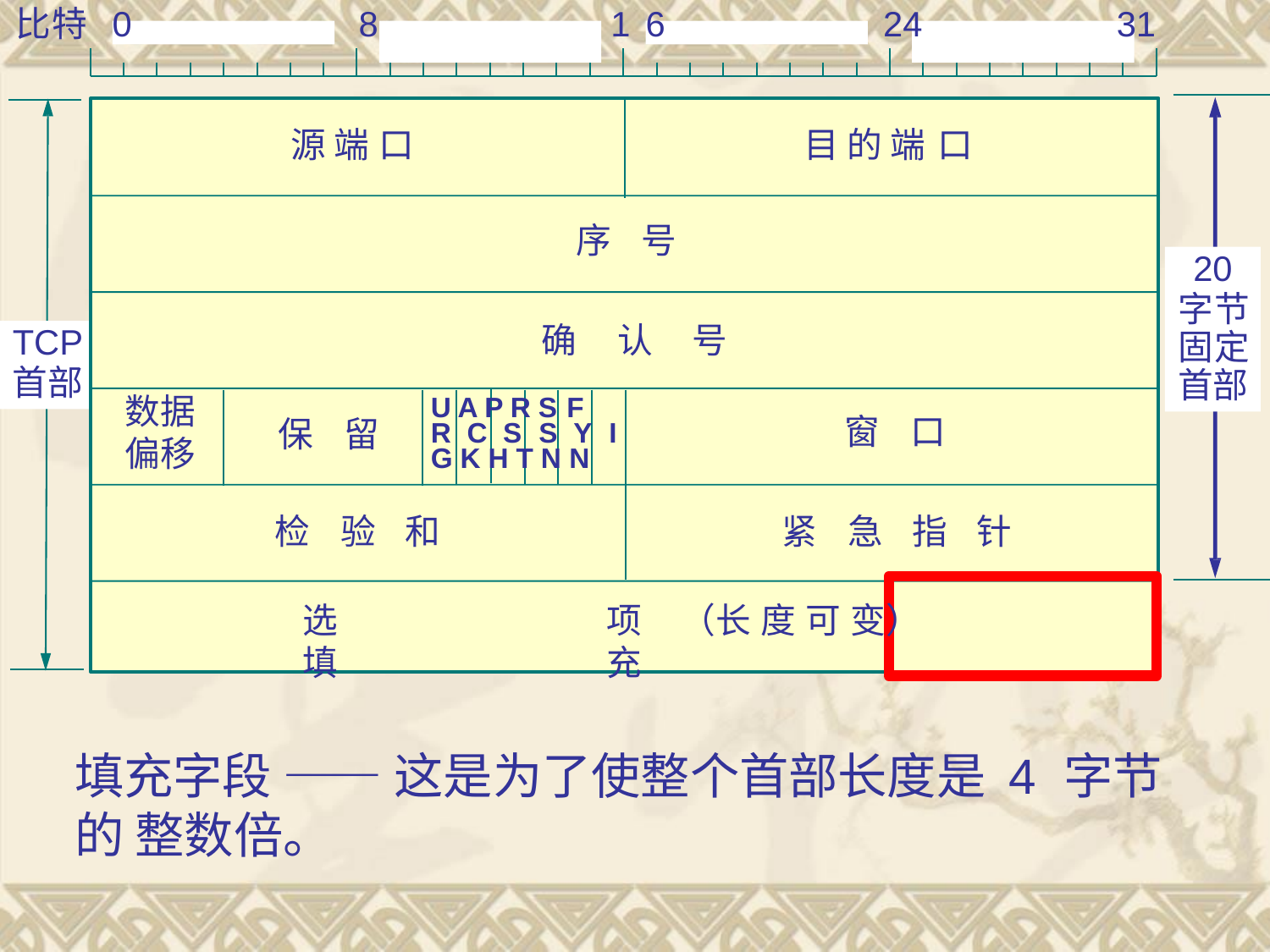

比特
8
1
24
31
0

6

源 端 口
目 的 端 口

序	号
20
字节 固定 首部

确	认	号
TCP
首部

数据 偏移

U A P R S F

窗	口
保	留
R  C  S  S  Y	I
G K H T N N

检	验	和
紧	急	指	针

选	项	（长 度 可 变）	填	充

填充字段 —— 这是为了使整个首部长度是 4 字节的 整数倍。